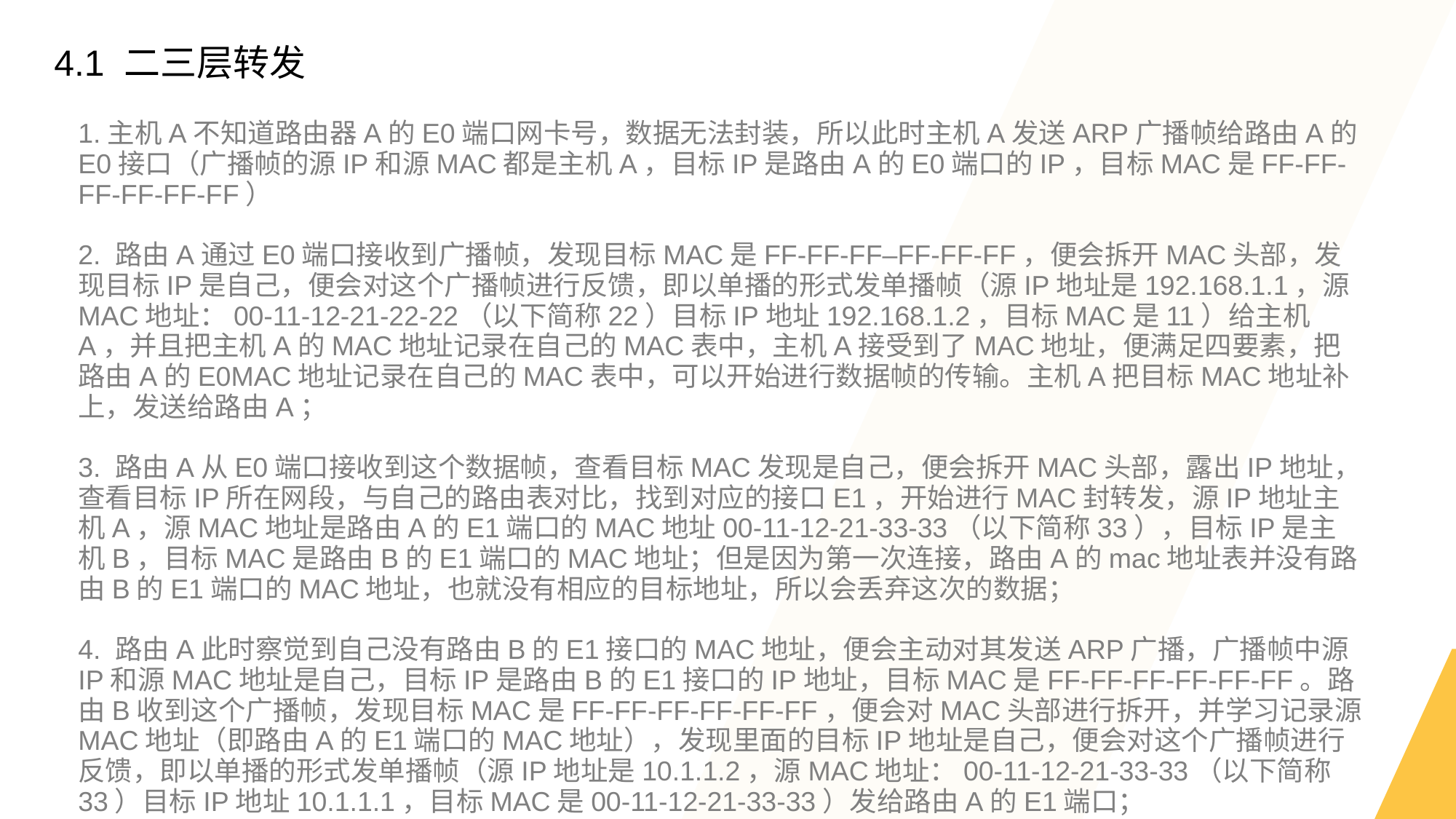

4.1 二三层转发

1.主机A不知道路由器A的E0端口网卡号，数据无法封装，所以此时主机A发送ARP广播帧给路由A的E0接口（广播帧的源IP和源MAC都是主机A，目标IP是路由A的E0端口的IP，目标MAC是FF-FF-FF-FF-FF-FF）

2. 路由A通过E0端口接收到广播帧，发现目标MAC是FF-FF-FF–FF-FF-FF，便会拆开MAC头部，发现目标IP是自己，便会对这个广播帧进行反馈，即以单播的形式发单播帧（源IP地址是192.168.1.1，源MAC地址：00-11-12-21-22-22（以下简称22）目标IP地址192.168.1.2，目标MAC是11）给主机A，并且把主机A的MAC地址记录在自己的MAC表中，主机A接受到了MAC地址，便满足四要素，把路由A的E0MAC地址记录在自己的MAC表中，可以开始进行数据帧的传输。主机A把目标MAC地址补上，发送给路由A；

3. 路由A从E0端口接收到这个数据帧，查看目标MAC发现是自己，便会拆开MAC头部，露出IP地址，查看目标IP所在网段，与自己的路由表对比，找到对应的接口E1，开始进行MAC封转发，源IP地址主机A，源MAC地址是路由A的E1端口的MAC地址00-11-12-21-33-33（以下简称33），目标IP是主机B，目标MAC是路由B的E1端口的MAC地址；但是因为第一次连接，路由A的mac地址表并没有路由B的E1端口的MAC地址，也就没有相应的目标地址，所以会丢弃这次的数据；

4. 路由A此时察觉到自己没有路由B的E1接口的MAC地址，便会主动对其发送ARP广播，广播帧中源IP和源MAC地址是自己，目标IP是路由B的E1接口的IP地址，目标MAC是FF-FF-FF-FF-FF-FF。路由B收到这个广播帧，发现目标MAC是FF-FF-FF-FF-FF-FF，便会对MAC头部进行拆开，并学习记录源MAC地址（即路由A的E1端口的MAC地址），发现里面的目标IP地址是自己，便会对这个广播帧进行反馈，即以单播的形式发单播帧（源IP地址是10.1.1.2，源MAC地址：00-11-12-21-33-33（以下简称33）目标IP地址10.1.1.1，目标MAC是00-11-12-21-33-33）发给路由A的E1端口；